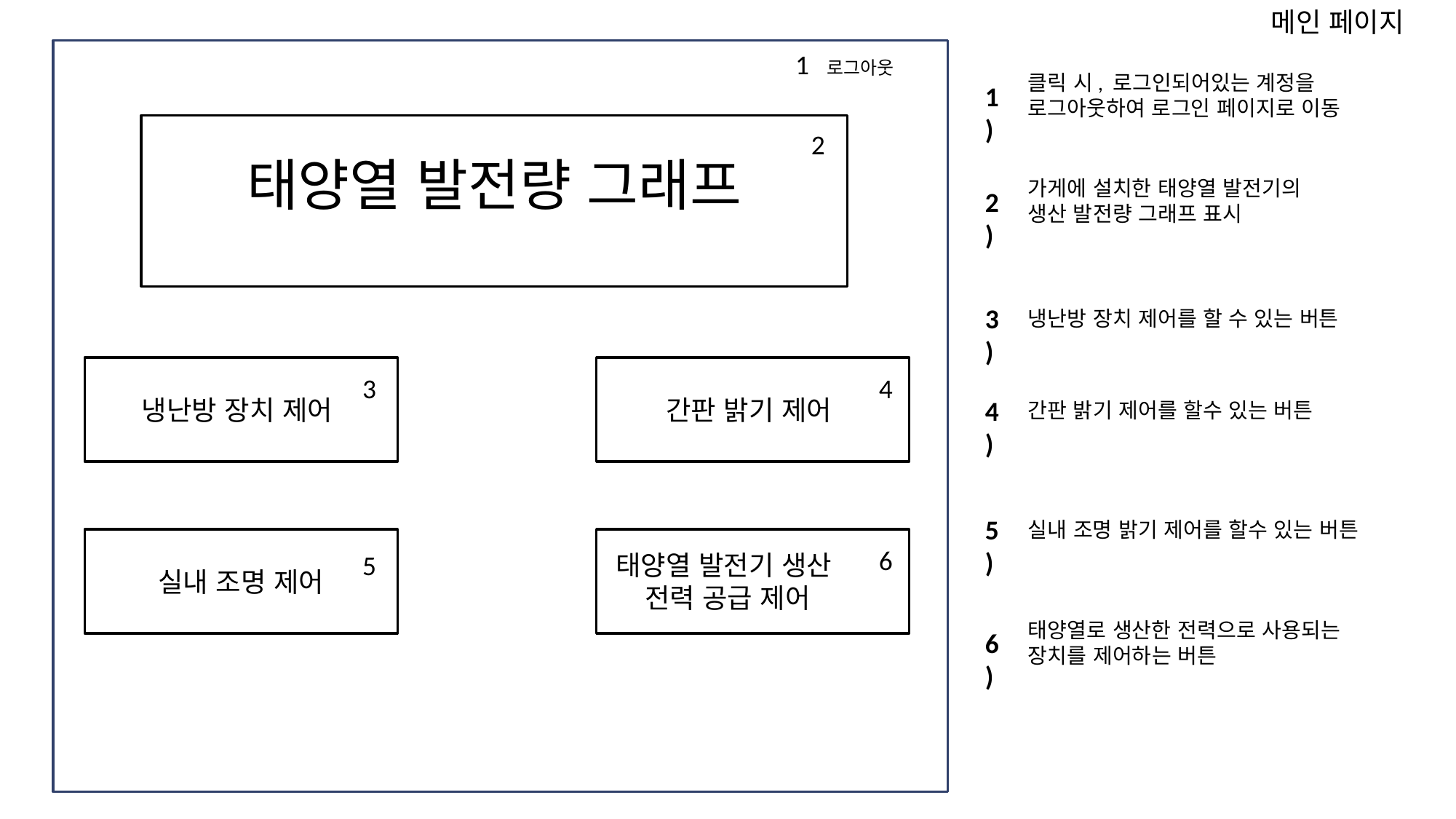

메인 페이지

1
로그아웃
클릭 시, 로그인되어있는 계정을
로그아웃하여 로그인 페이지로 이동
1)

2
태양열 발전량 그래프
가게에 설치한 태양열 발전기의
생산 발전량 그래프 표시
2)
3)
냉난방 장치 제어를 할 수 있는 버튼

3
4
냉난방 장치 제어
간판 밝기 제어
4)
간판 밝기 제어를 할수 있는 버튼
5)
실내 조명 밝기 제어를 할수 있는 버튼

6
5
태양열 발전기 생산
전력 공급 제어
실내 조명 제어
태양열로 생산한 전력으로 사용되는 장치를 제어하는 버튼
6)